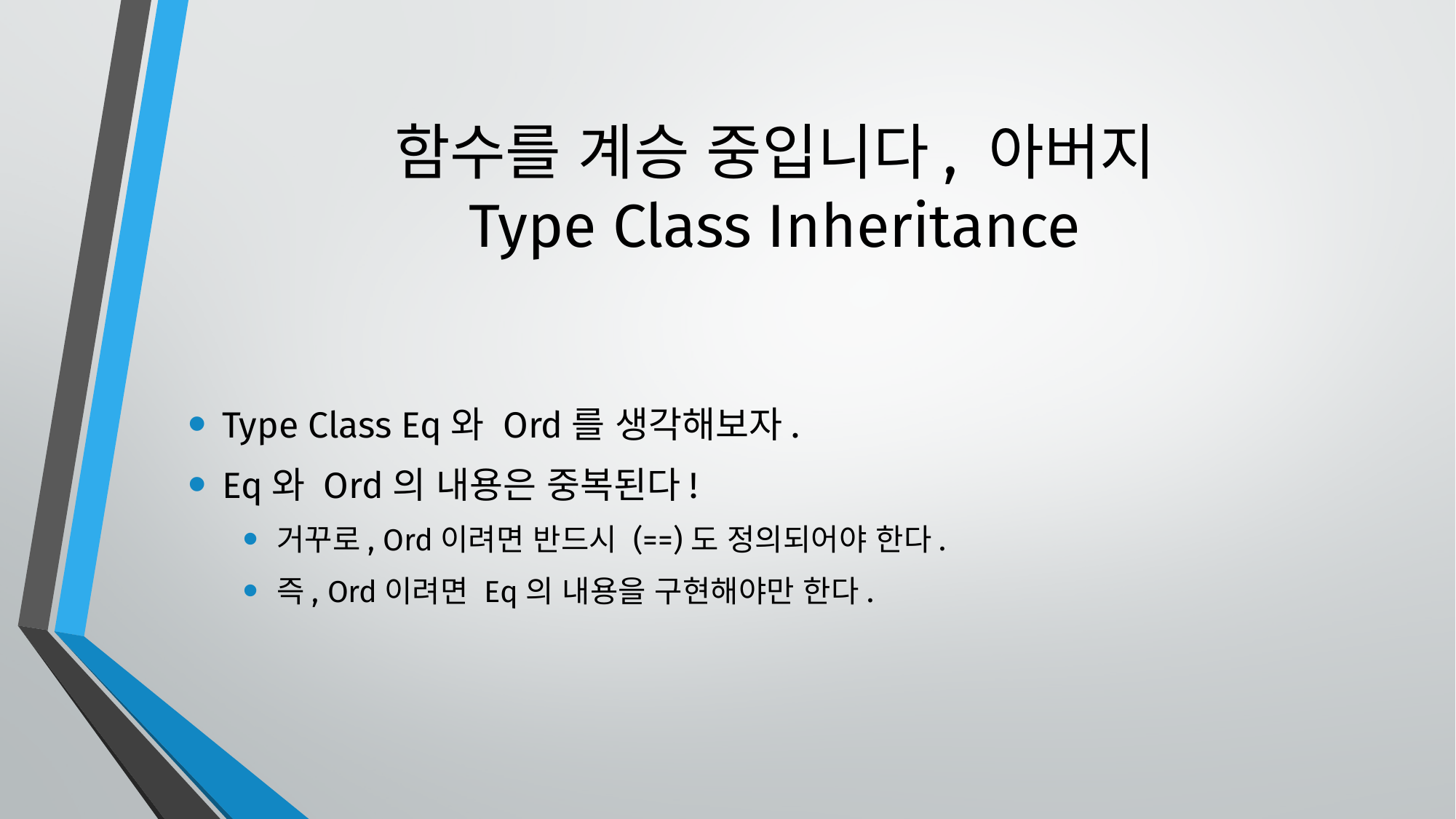

# 함수를 계승 중입니다, 아버지 Type Class Inheritance
Type Class Eq와 Ord를 생각해보자.
Eq와 Ord의 내용은 중복된다!
거꾸로, Ord이려면 반드시 (==)도 정의되어야 한다.
즉, Ord이려면 Eq의 내용을 구현해야만 한다.